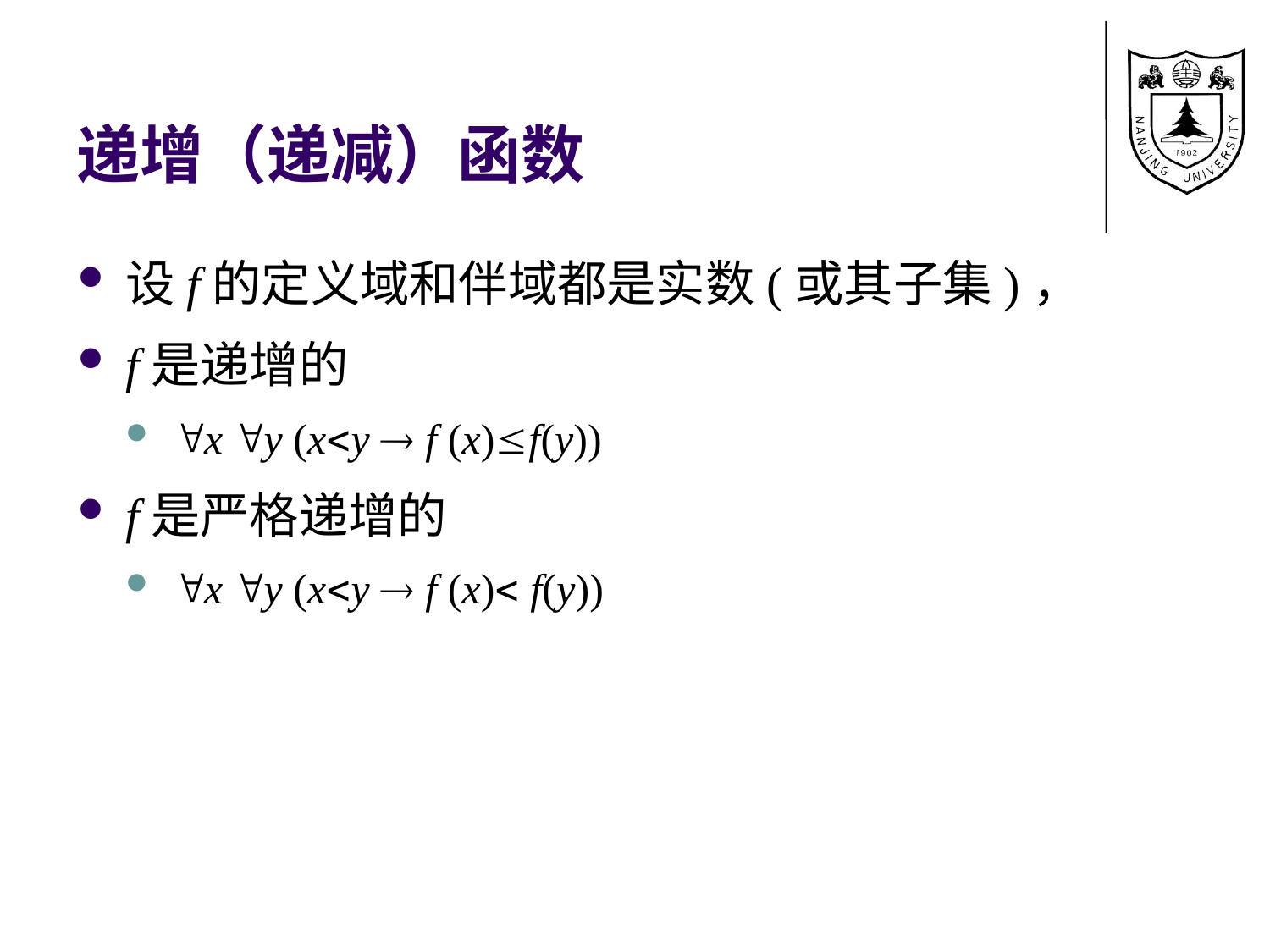

# 递增（递减）函数
设f的定义域和伴域都是实数(或其子集)，
f是递增的
∀x ∀y (x<y → f (x)≤f(y))
f是严格递增的
∀x ∀y (x<y → f (x)< f(y))